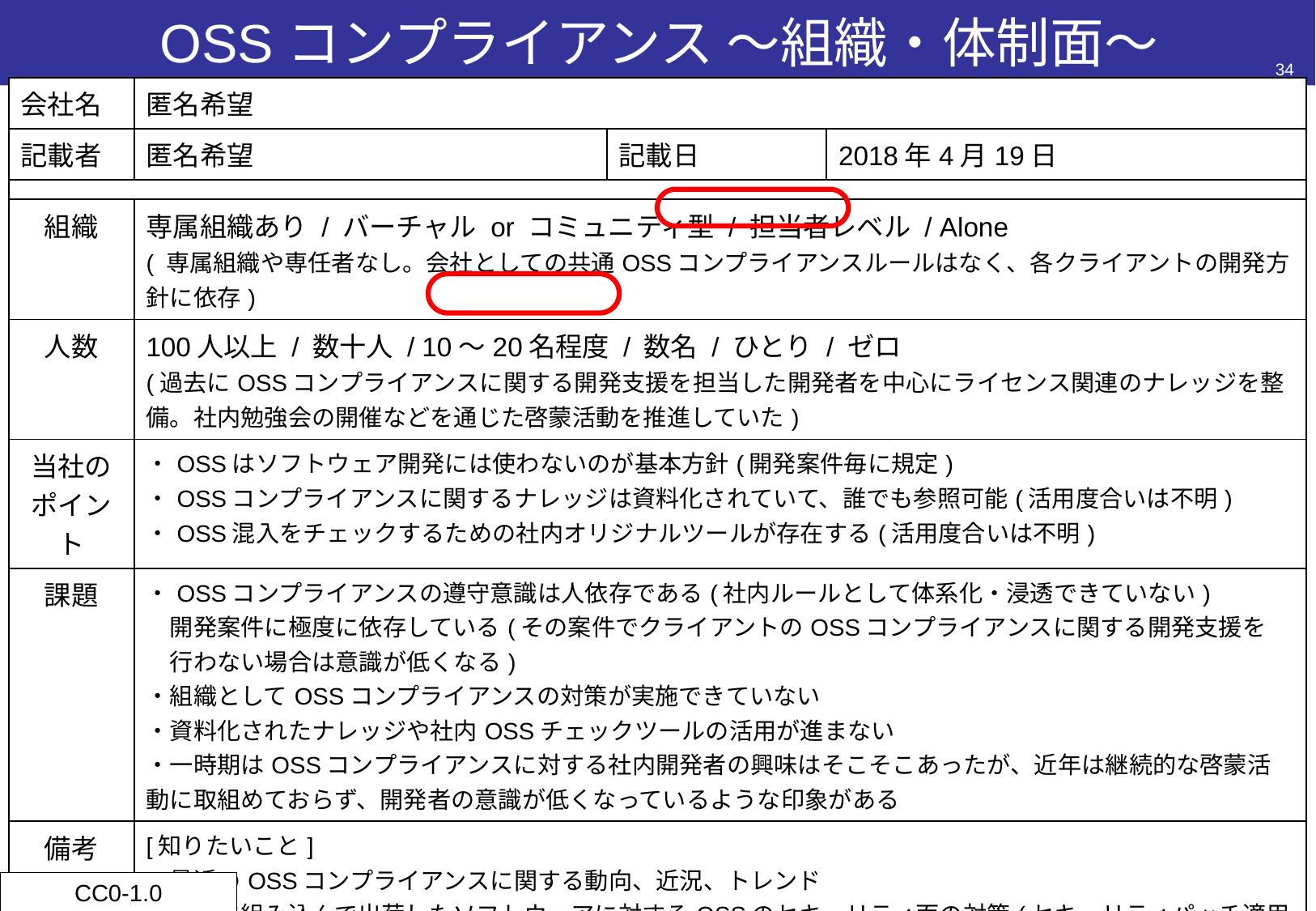

# OSSコンプライアンス ～組織・体制面～
34
| 会社名 | 匿名希望 |  |  |
| --- | --- | --- | --- |
| 記載者 | 匿名希望 | 記載日 | 2018年4月19日 |
|  |  |  |  |
| 組織 | 専属組織あり / バーチャル or コミュニティ型 / 担当者レベル / Alone ( 専属組織や専任者なし。会社としての共通OSSコンプライアンスルールはなく、各クライアントの開発方針に依存) |  |  |
| 人数 | 100人以上 / 数十人 / 10～20名程度 / 数名 / ひとり / ゼロ (過去にOSSコンプライアンスに関する開発支援を担当した開発者を中心にライセンス関連のナレッジを整備。社内勉強会の開催などを通じた啓蒙活動を推進していた) |  |  |
| 当社のポイント | ・OSSはソフトウェア開発には使わないのが基本方針(開発案件毎に規定) ・OSSコンプライアンスに関するナレッジは資料化されていて、誰でも参照可能(活用度合いは不明) ・OSS混入をチェックするための社内オリジナルツールが存在する(活用度合いは不明) |  |  |
| 課題 | ・OSSコンプライアンスの遵守意識は人依存である(社内ルールとして体系化・浸透できていない) 　開発案件に極度に依存している(その案件でクライアントのOSSコンプライアンスに関する開発支援を 　行わない場合は意識が低くなる) ・組織としてOSSコンプライアンスの対策が実施できていない ・資料化されたナレッジや社内OSSチェックツールの活用が進まない ・一時期はOSSコンプライアンスに対する社内開発者の興味はそこそこあったが、近年は継続的な啓蒙活動に取組めておらず、開発者の意識が低くなっているような印象がある |  |  |
| 備考 | [知りたいこと] ・最近のOSSコンプライアンスに関する動向、近況、トレンド ・製品に組み込んで出荷したソフトウェアに対するOSSのセキュリティ面の対策(セキュリティパッチ適用の有無、頻度等) [コメント] ・OpenChainの活動を社内で広く紹介し、改めてOSSコンプライアンスに関する開発者の意識向上を図りたい。また、息の長い継続的な活動を期待したい。 |  |  |

CC0-1.0